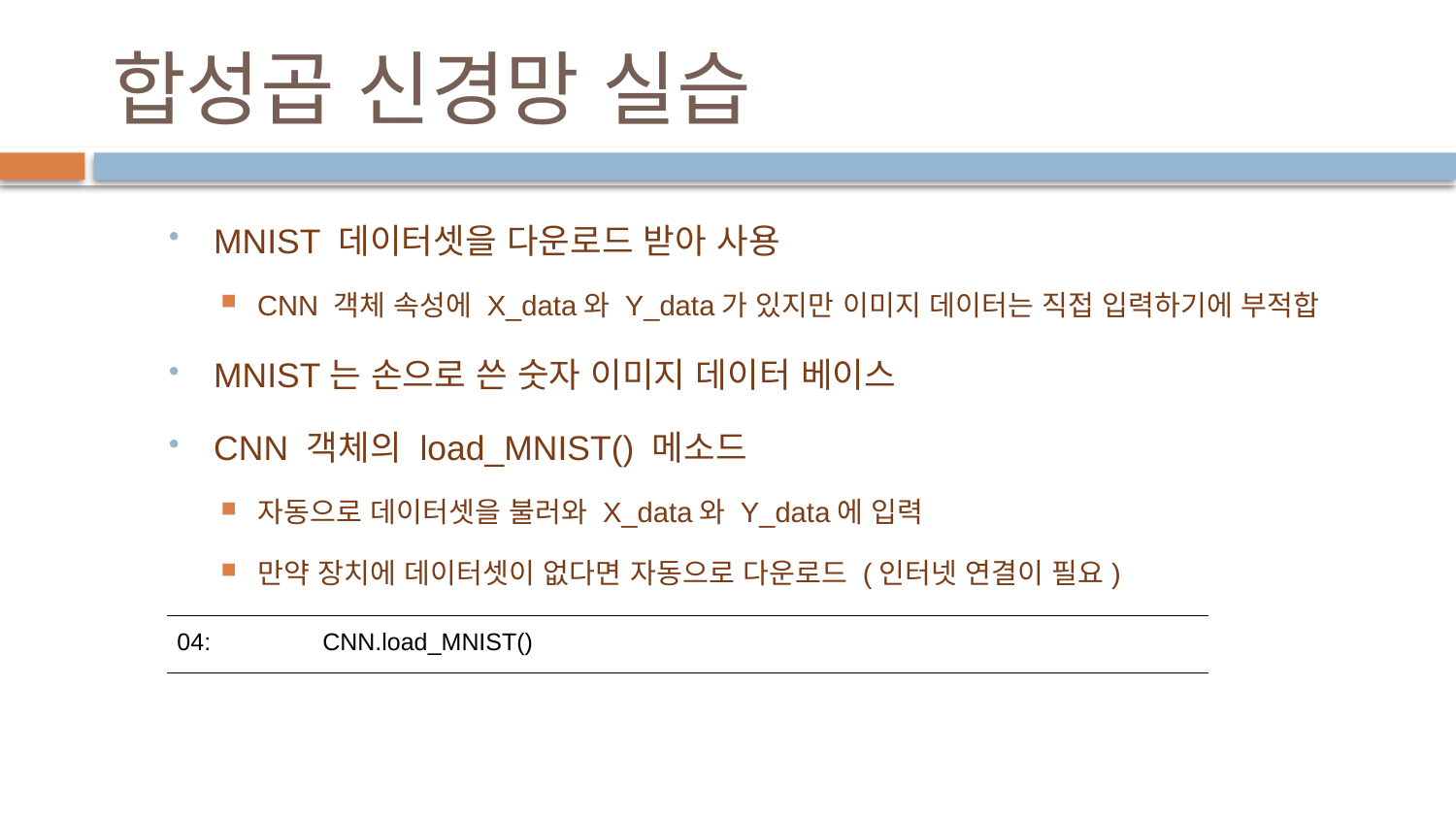

# 합성곱 신경망 실습
MNIST 데이터셋을 다운로드 받아 사용
CNN 객체 속성에 X_data와 Y_data가 있지만 이미지 데이터는 직접 입력하기에 부적합
MNIST는 손으로 쓴 숫자 이미지 데이터 베이스
CNN 객체의 load_MNIST() 메소드
자동으로 데이터셋을 불러와 X_data와 Y_data에 입력
만약 장치에 데이터셋이 없다면 자동으로 다운로드 (인터넷 연결이 필요)
| 04: CNN.load\_MNIST() |
| --- |